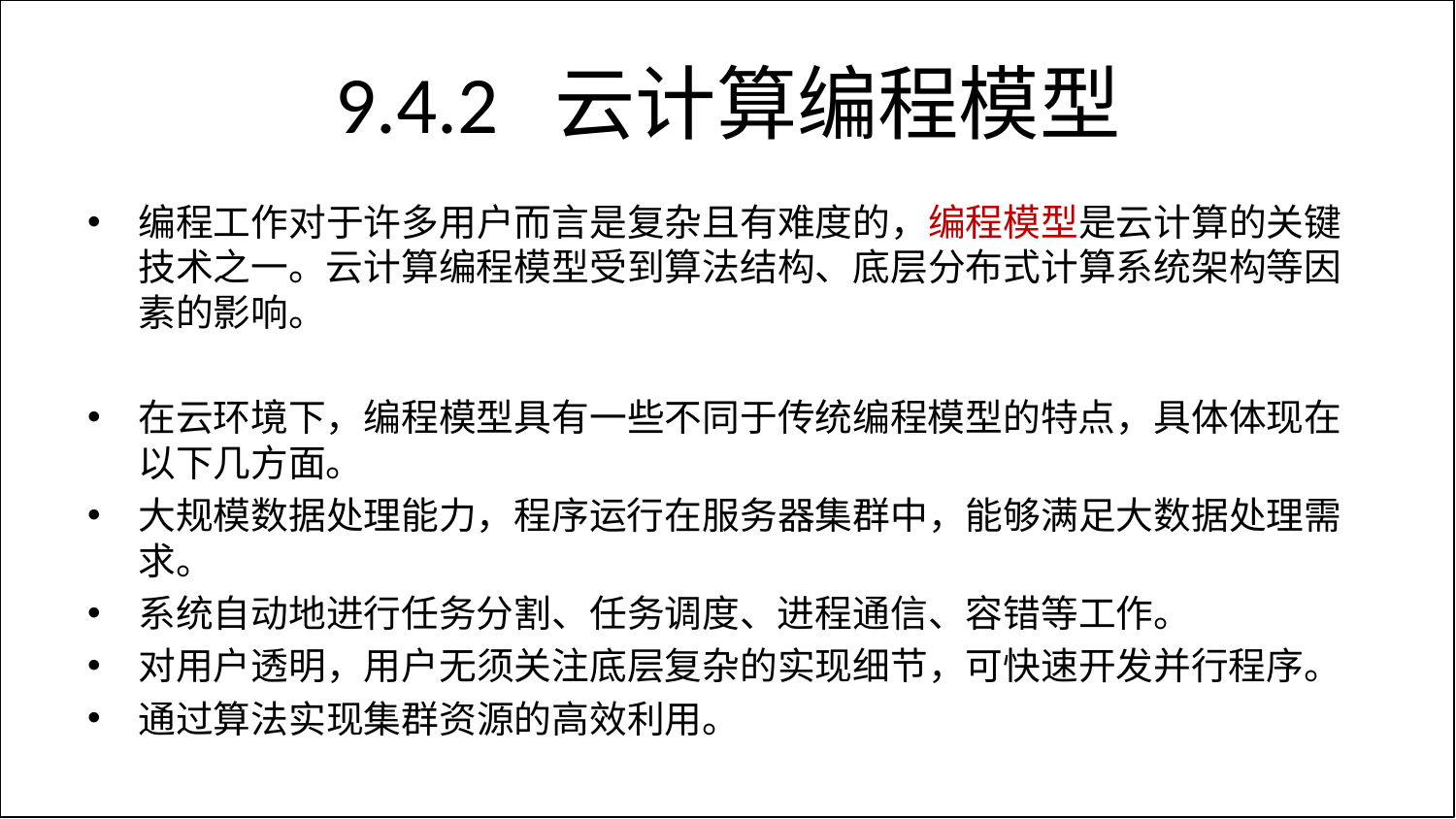

# 9.4.2  云计算编程模型
编程工作对于许多用户而言是复杂且有难度的，编程模型是云计算的关键技术之一。云计算编程模型受到算法结构、底层分布式计算系统架构等因素的影响。

在云环境下，编程模型具有一些不同于传统编程模型的特点，具体体现在以下几方面。
大规模数据处理能力，程序运行在服务器集群中，能够满足大数据处理需求。
系统自动地进行任务分割、任务调度、进程通信、容错等工作。
对用户透明，用户无须关注底层复杂的实现细节，可快速开发并行程序。
通过算法实现集群资源的高效利用。